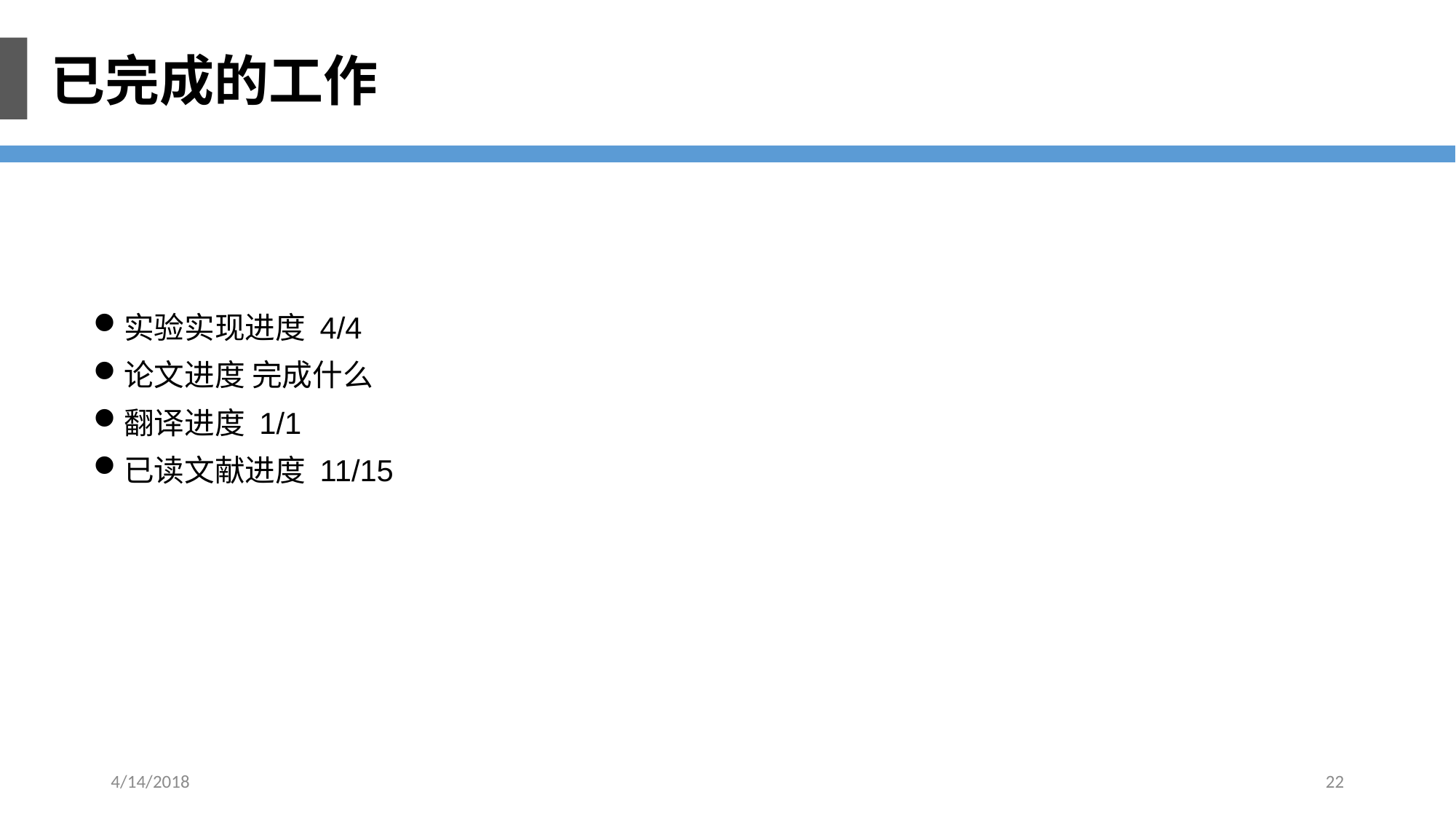

已完成的工作

实验实现进度 4/4
论文进度 完成什么
翻译进度 1/1
已读文献进度 11/15

4/14/2018
22